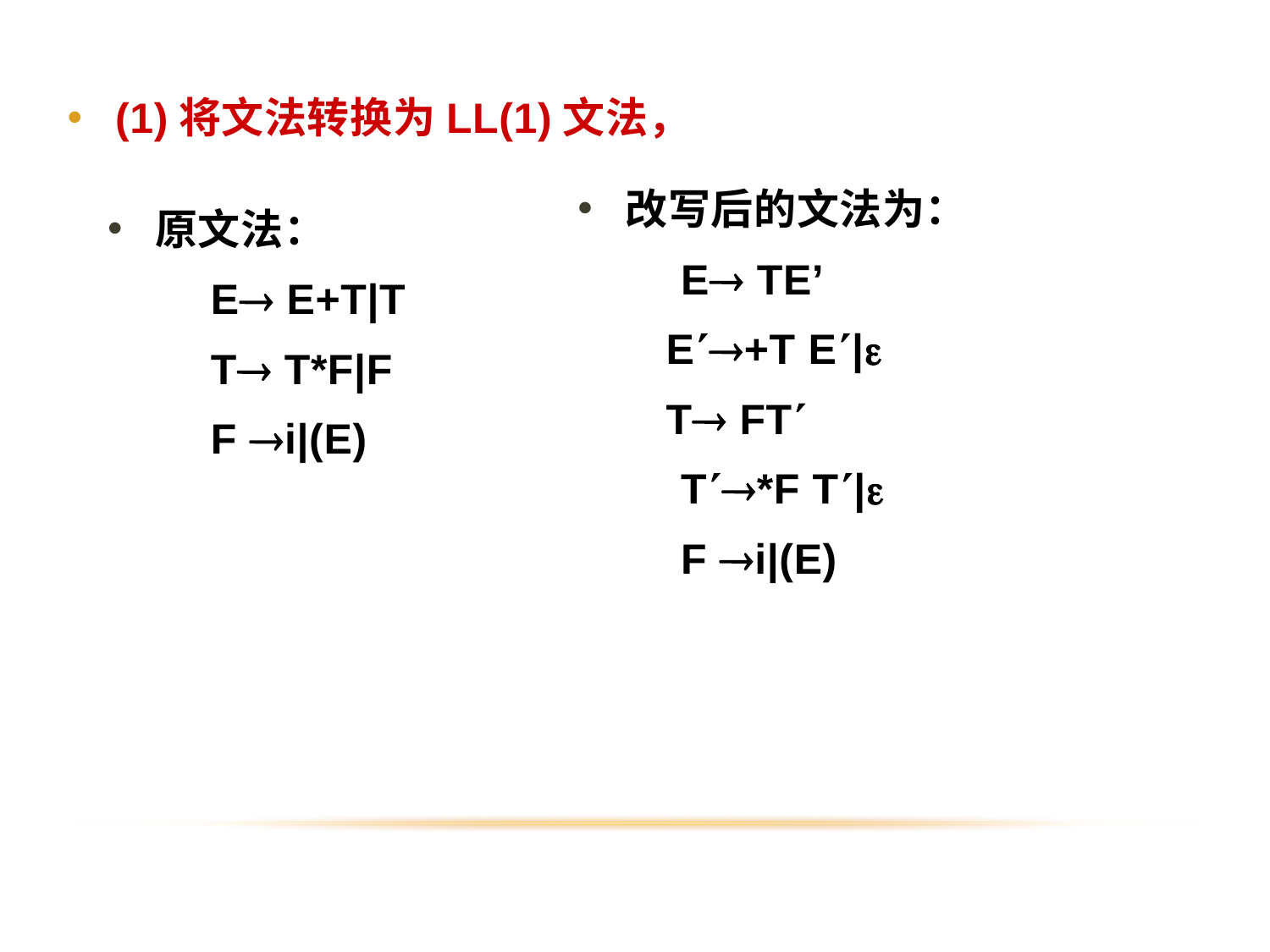

(1)将文法转换为LL(1)文法，先消除左递归：
改写后的文法为：
	E→ TE’
  E′→+T E′|ε
  T→ FT′
	T′→*F T′|ε
	F →i|(E)
原文法：
	E→ E+T|T
	T→ T*F|F
	F →i|(E)
15